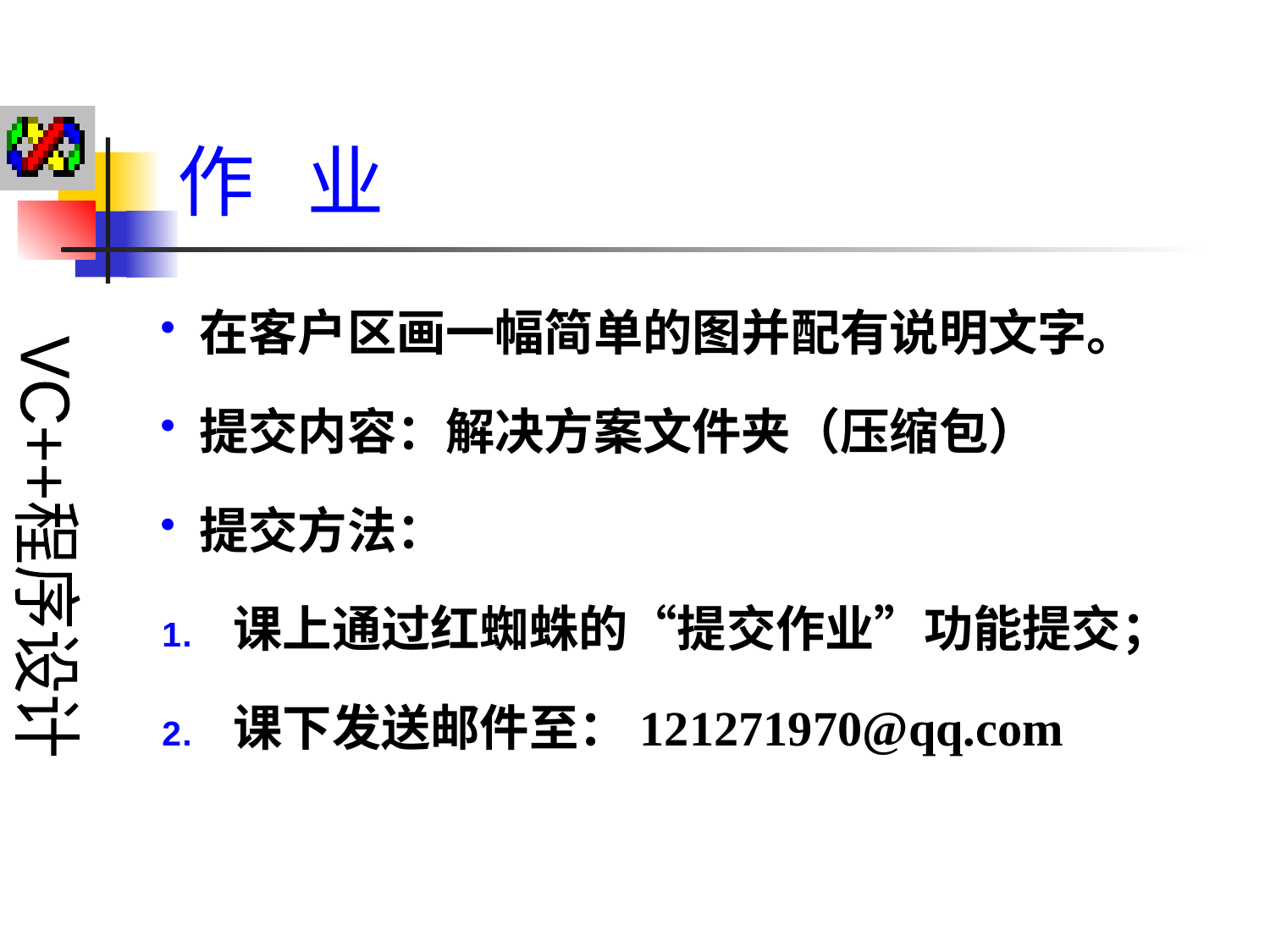

作   业
 在客户区画一幅简单的图并配有说明文字。
 提交内容：解决方案文件夹（压缩包）
 提交方法：
课上通过红蜘蛛的“提交作业”功能提交；
课下发送邮件至：121271970@qq.com